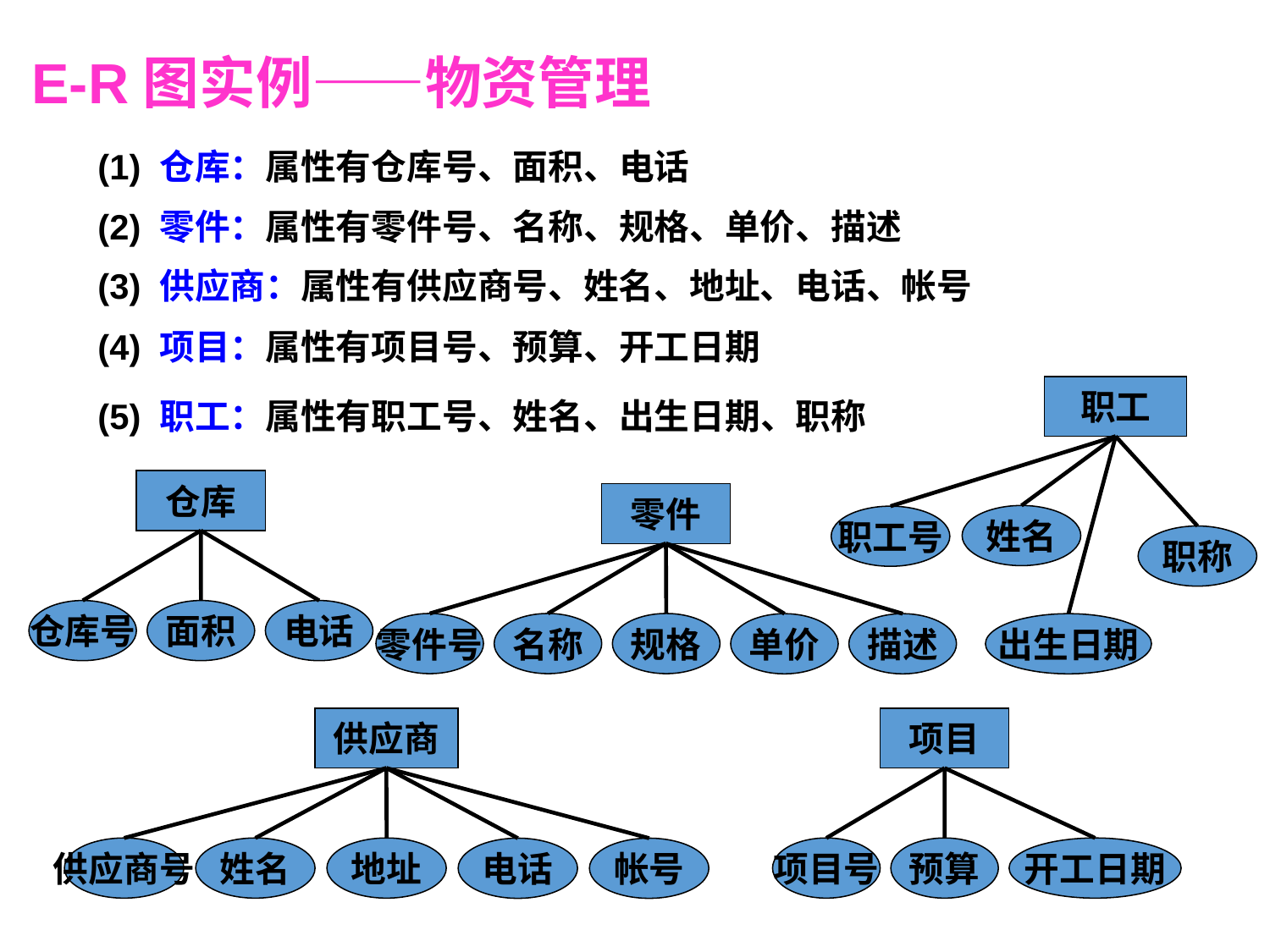

# E-R图实例——物资管理
(1) 仓库：属性有仓库号、面积、电话
(2) 零件：属性有零件号、名称、规格、单价、描述
(3) 供应商：属性有供应商号、姓名、地址、电话、帐号
(4) 项目：属性有项目号、预算、开工日期
职工
姓名
职工号
职称
出生日期
(5) 职工：属性有职工号、姓名、出生日期、职称
仓库
仓库号
面积
电话
零件
零件号
名称
规格
单价
描述
供应商
供应商号
姓名
地址
电话
帐号
项目
项目号
预算
开工日期